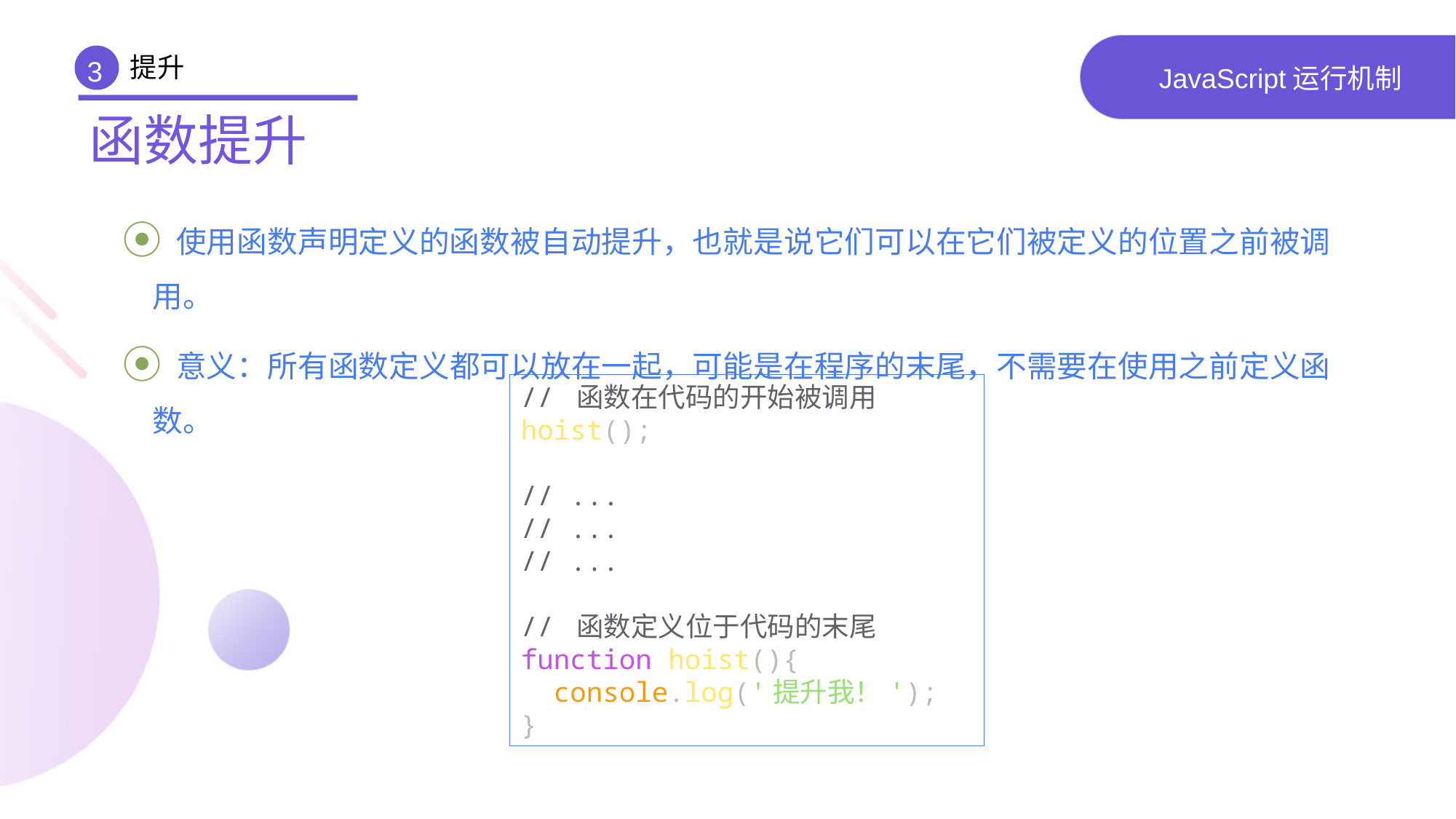

提升
3
# JavaScript运行机制
函数提升
 使用函数声明定义的函数被自动提升，也就是说它们可以在它们被定义的位置之前被调用。
 意义：所有函数定义都可以放在一起，可能是在程序的末尾，不需要在使用之前定义函数。
// 函数在代码的开始被调用
hoist();
// ...
// ...
// ...
// 函数定义位于代码的末尾
function hoist(){
  console.log('提升我！');
}